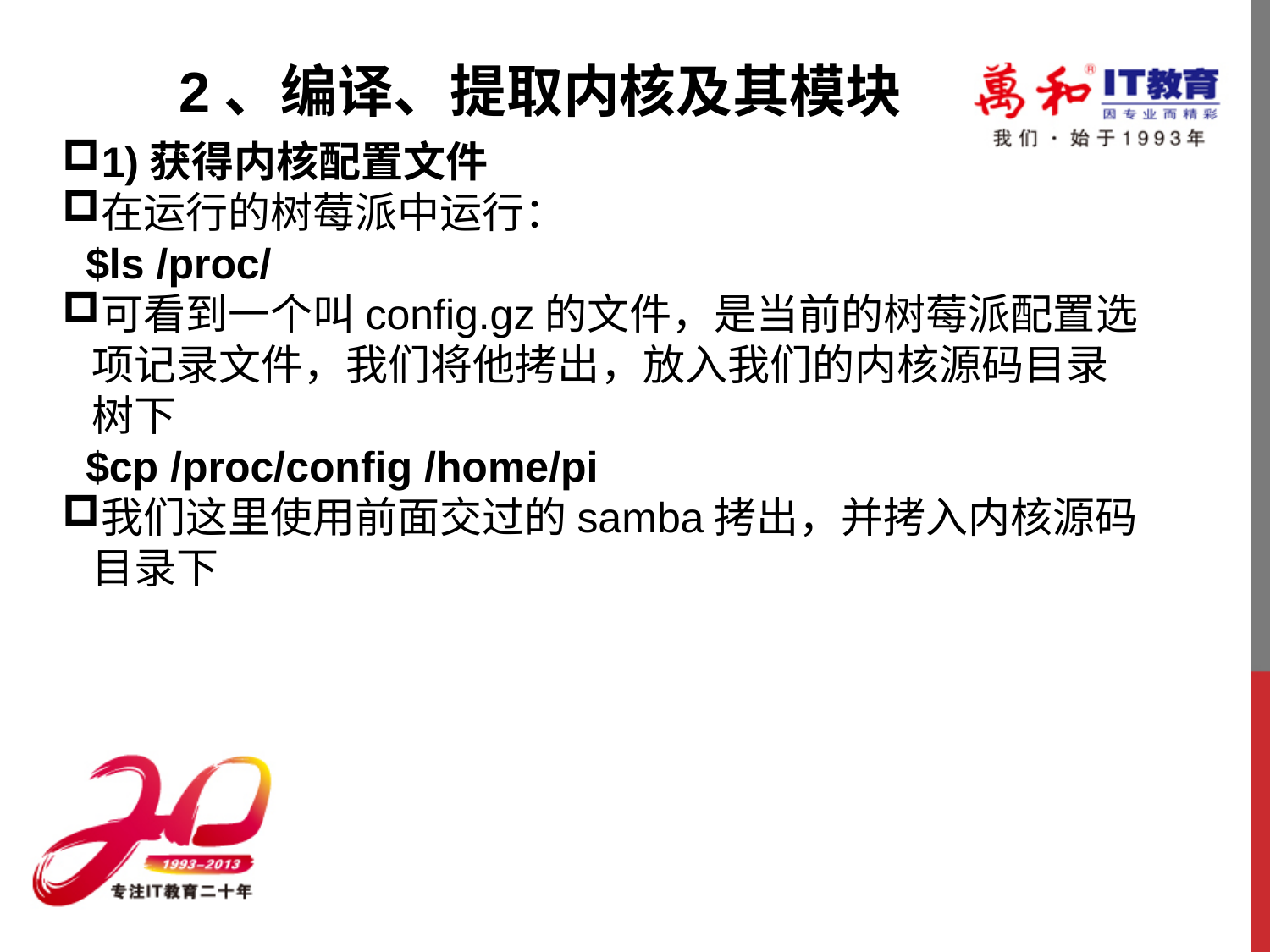

2、编译、提取内核及其模块
1)获得内核配置文件
在运行的树莓派中运行：
  $ls /proc/
可看到一个叫config.gz的文件，是当前的树莓派配置选项记录文件，我们将他拷出，放入我们的内核源码目录树下
  $cp /proc/config /home/pi
我们这里使用前面交过的samba拷出，并拷入内核源码目录下